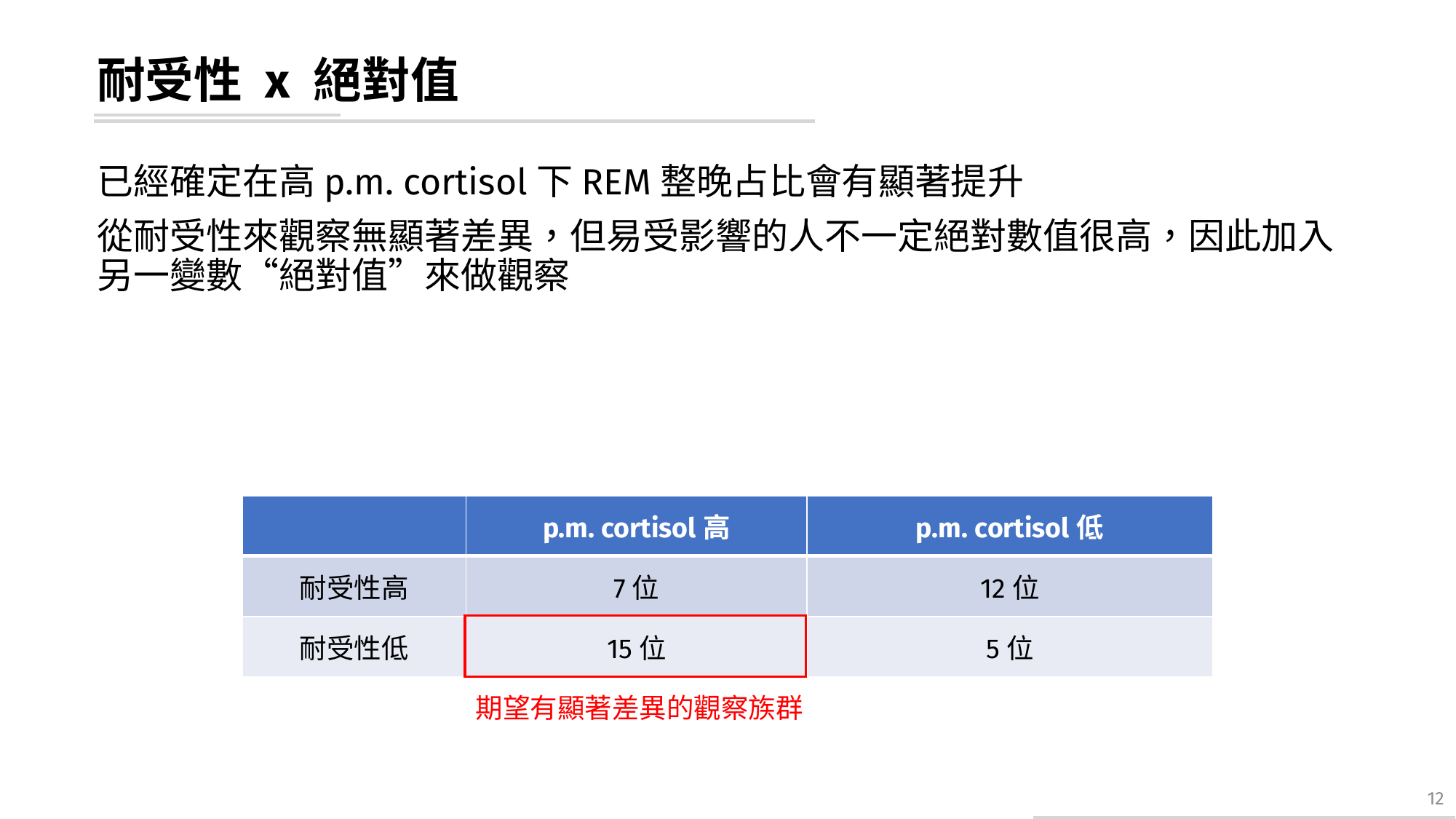

# 耐受性 x 絕對值
已經確定在高p.m. cortisol下REM整晚占比會有顯著提升
從耐受性來觀察無顯著差異，但易受影響的人不一定絕對數值很高，因此加入另一變數“絕對值”來做觀察
|  | p.m. cortisol高 | p.m. cortisol低 |
| --- | --- | --- |
| 耐受性高 | 7位 | 12位 |
| 耐受性低 | 15位 | 5位 |

期望有顯著差異的觀察族群
12